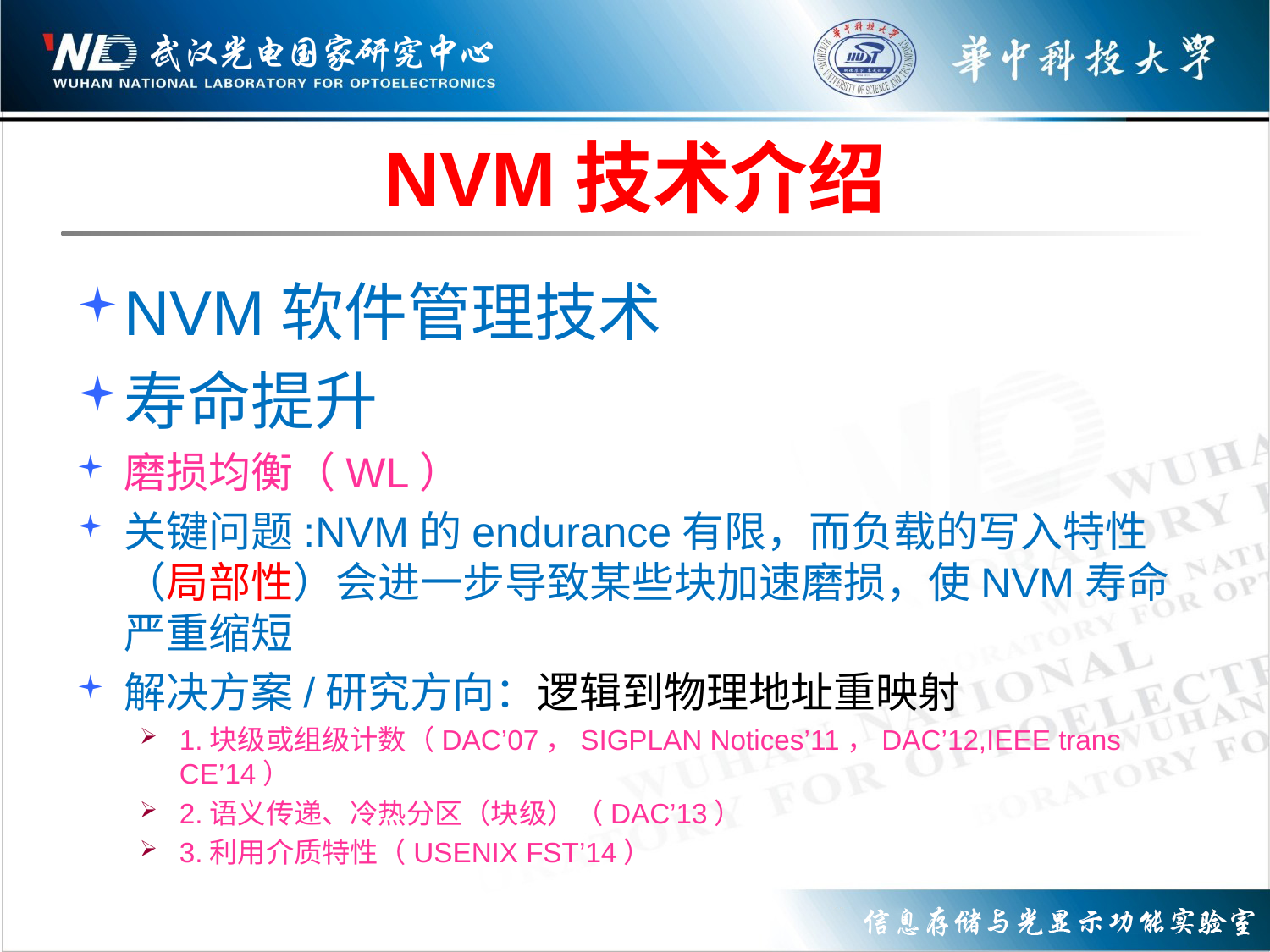

# NVM技术介绍
NVM软件管理技术
寿命提升
磨损均衡（WL）
关键问题:NVM的endurance有限，而负载的写入特性（局部性）会进一步导致某些块加速磨损，使NVM寿命严重缩短
解决方案/研究方向：逻辑到物理地址重映射
1.块级或组级计数（DAC’07，SIGPLAN Notices’11，DAC’12,IEEE trans CE’14）
2.语义传递、冷热分区（块级）（DAC’13）
3.利用介质特性（USENIX FST’14）